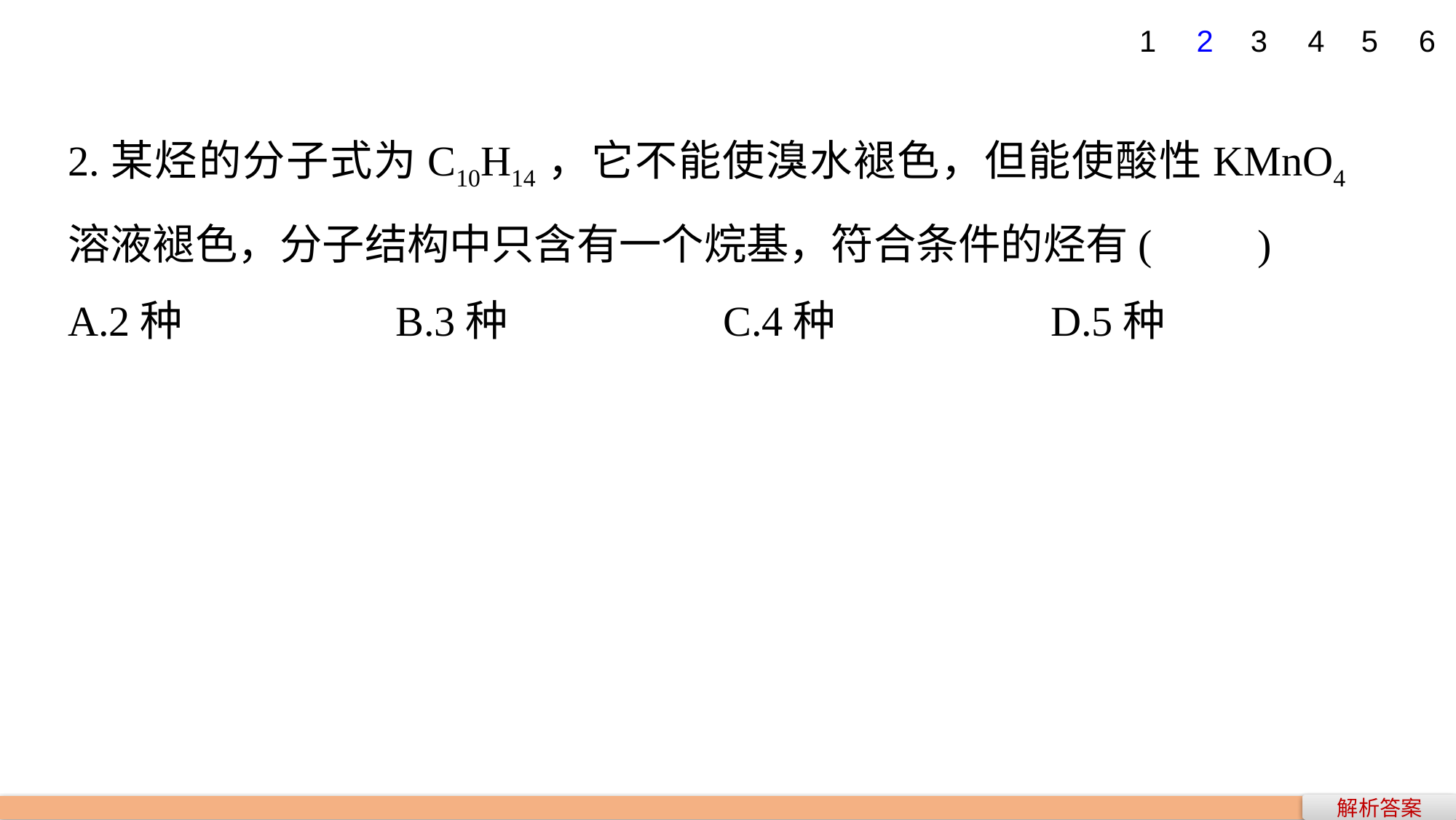

5
6
1
2
3
4
2.某烃的分子式为C10H14，它不能使溴水褪色，但能使酸性KMnO4溶液褪色，分子结构中只含有一个烷基，符合条件的烃有(　　)
A.2种  		B.3种  		C.4种  		D.5种
解析答案